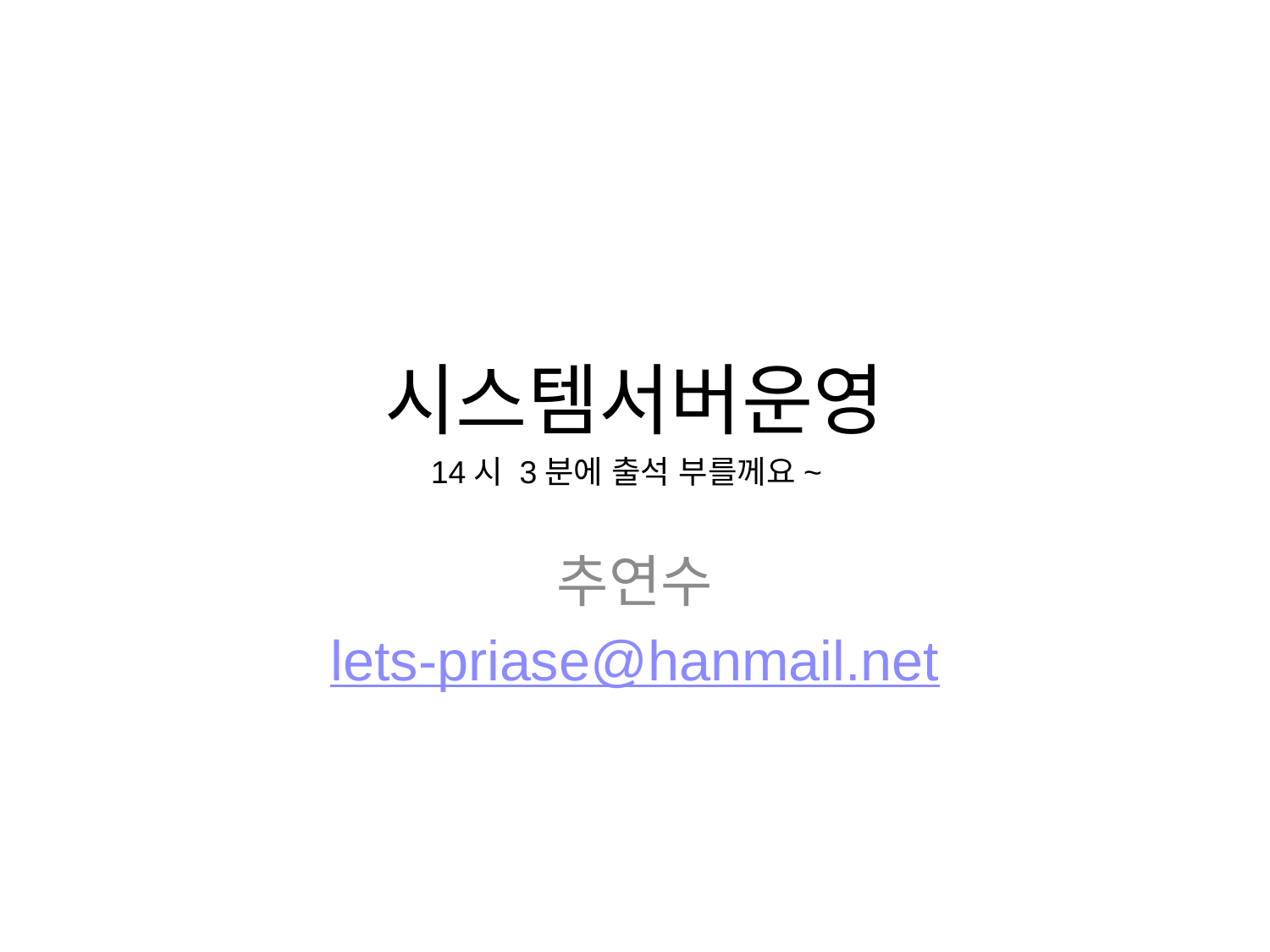

# 시스템서버운영
14시 3분에 출석 부를께요~
추연수
lets-priase@hanmail.net